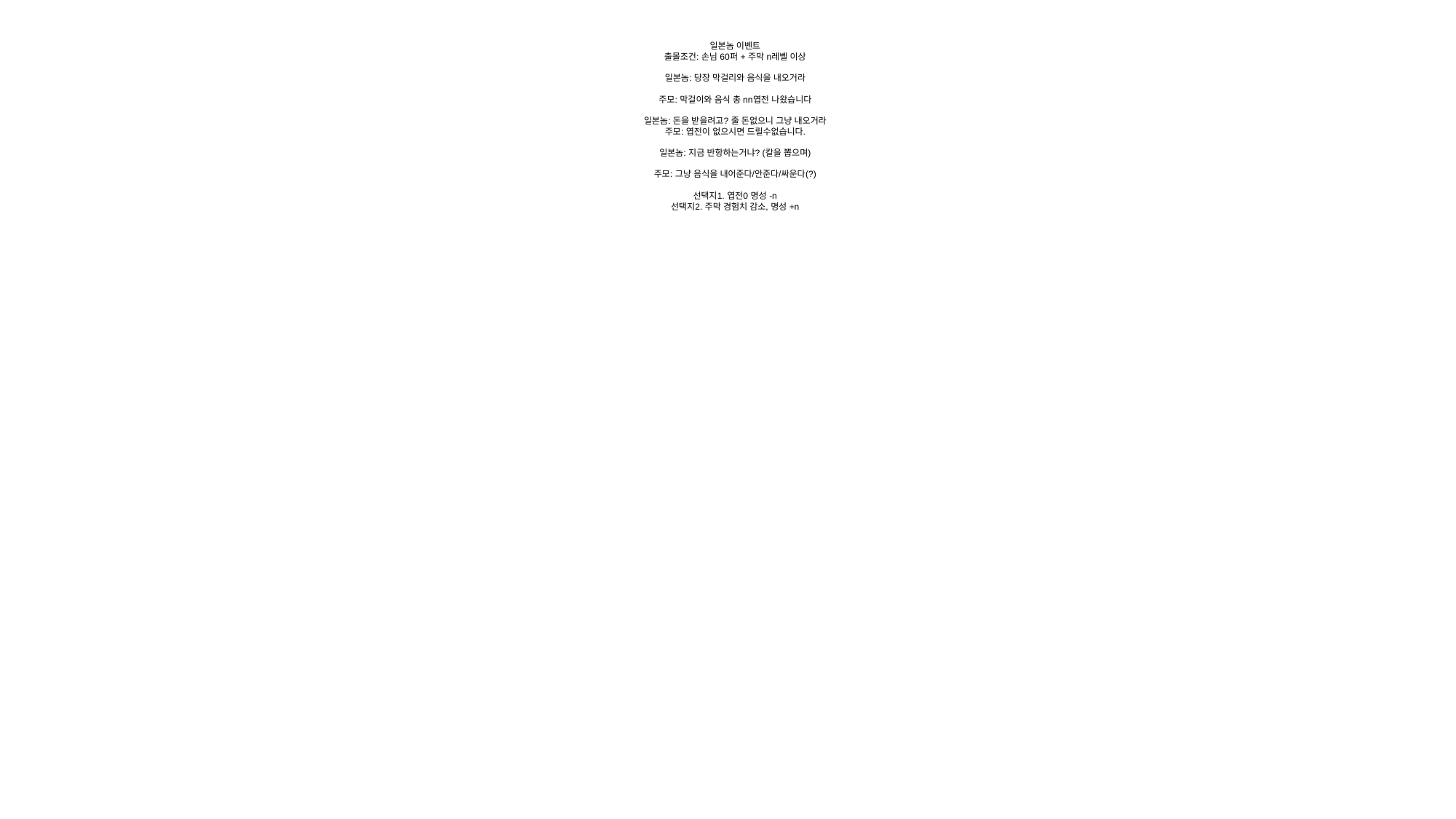

일본놈 이벤트
출몰조건: 손님 60퍼 + 주막 n레벨 이상

일본놈: 당장 막걸리와 음식을 내오거라

주모: 막걸이와 음식 총 nn엽전 나왔습니다

일본놈: 돈을 받을려고? 줄 돈없으니 그냥 내오거라
주모: 엽전이 없으시면 드릴수없습니다.

일본놈: 지금 반항하는거냐? (칼을 뽑으며)

주모: 그냥 음식을 내어준다/안준다/싸운다(?)

선택지1. 엽전0 명성 -n
선택지2. 주막 경험치 감소, 명성 +n